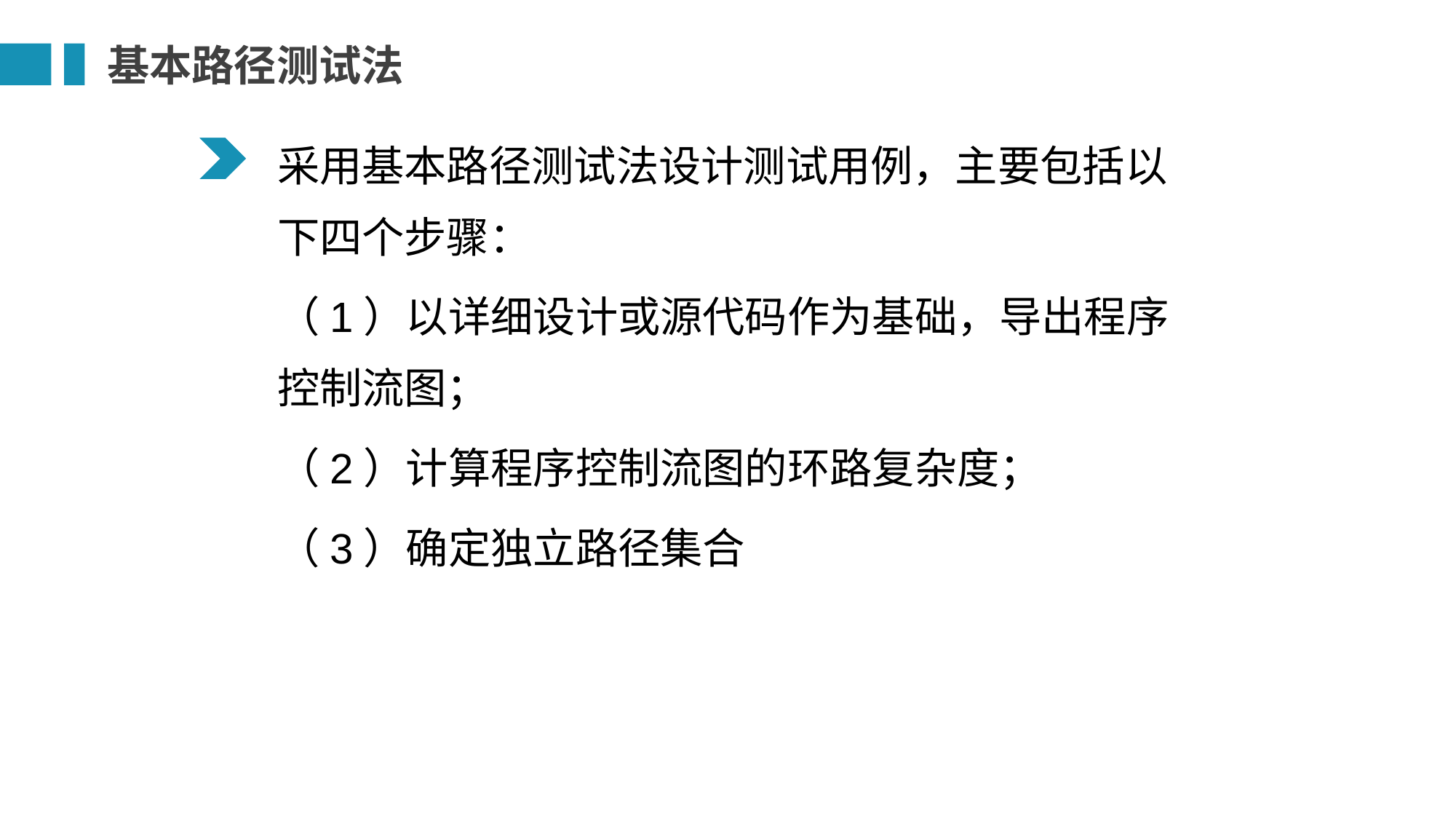

基本路径测试法

采用基本路径测试法设计测试用例，主要包括以下四个步骤：
（1）以详细设计或源代码作为基础，导出程序控制流图；
（2）计算程序控制流图的环路复杂度；
（3）确定独立路径集合

94